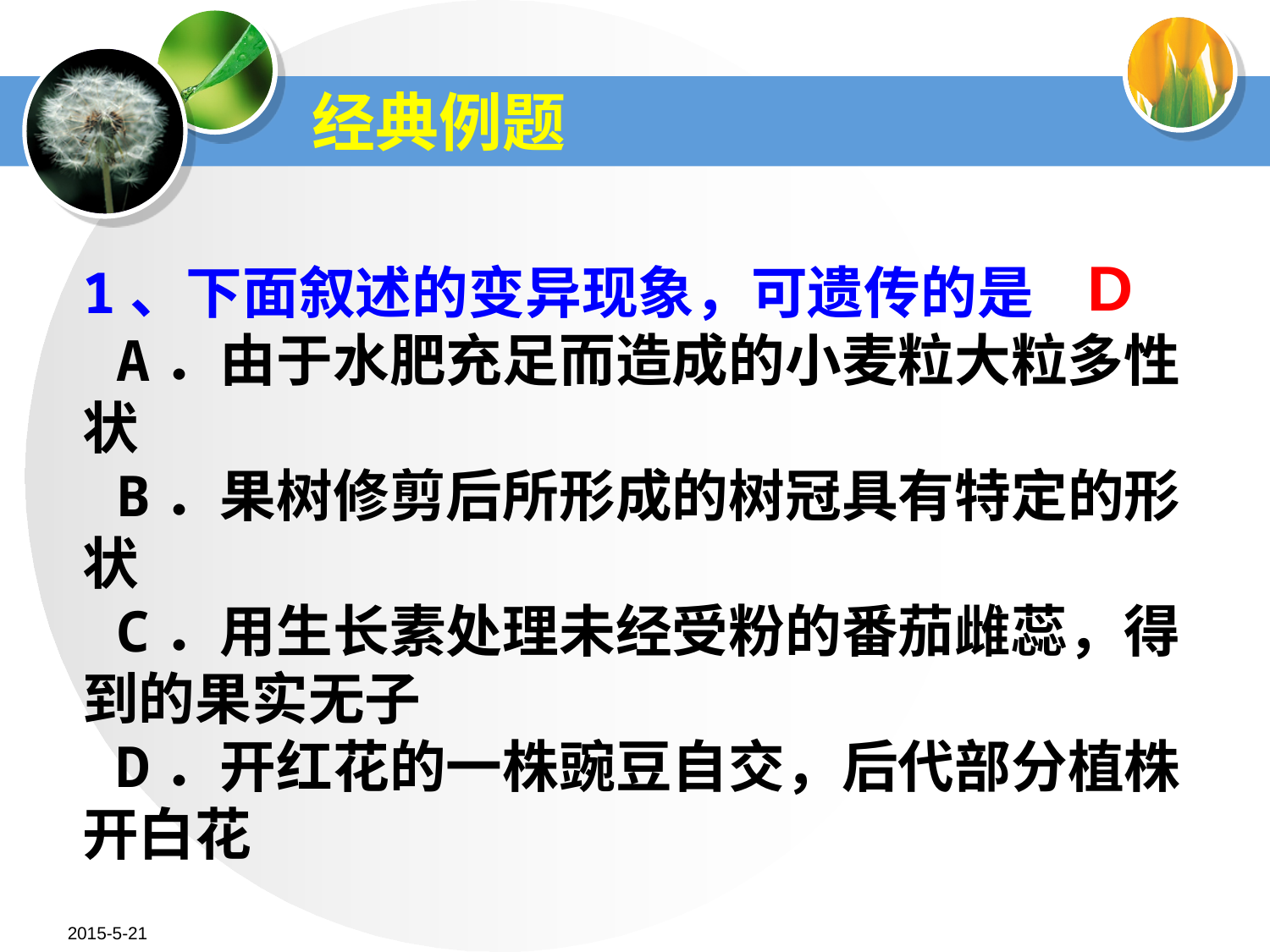

经典例题
D
1、下面叙述的变异现象，可遗传的是
 A．由于水肥充足而造成的小麦粒大粒多性状
 B．果树修剪后所形成的树冠具有特定的形状
 C．用生长素处理未经受粉的番茄雌蕊，得到的果实无子
 D．开红花的一株豌豆自交，后代部分植株开白花

2015-5-21